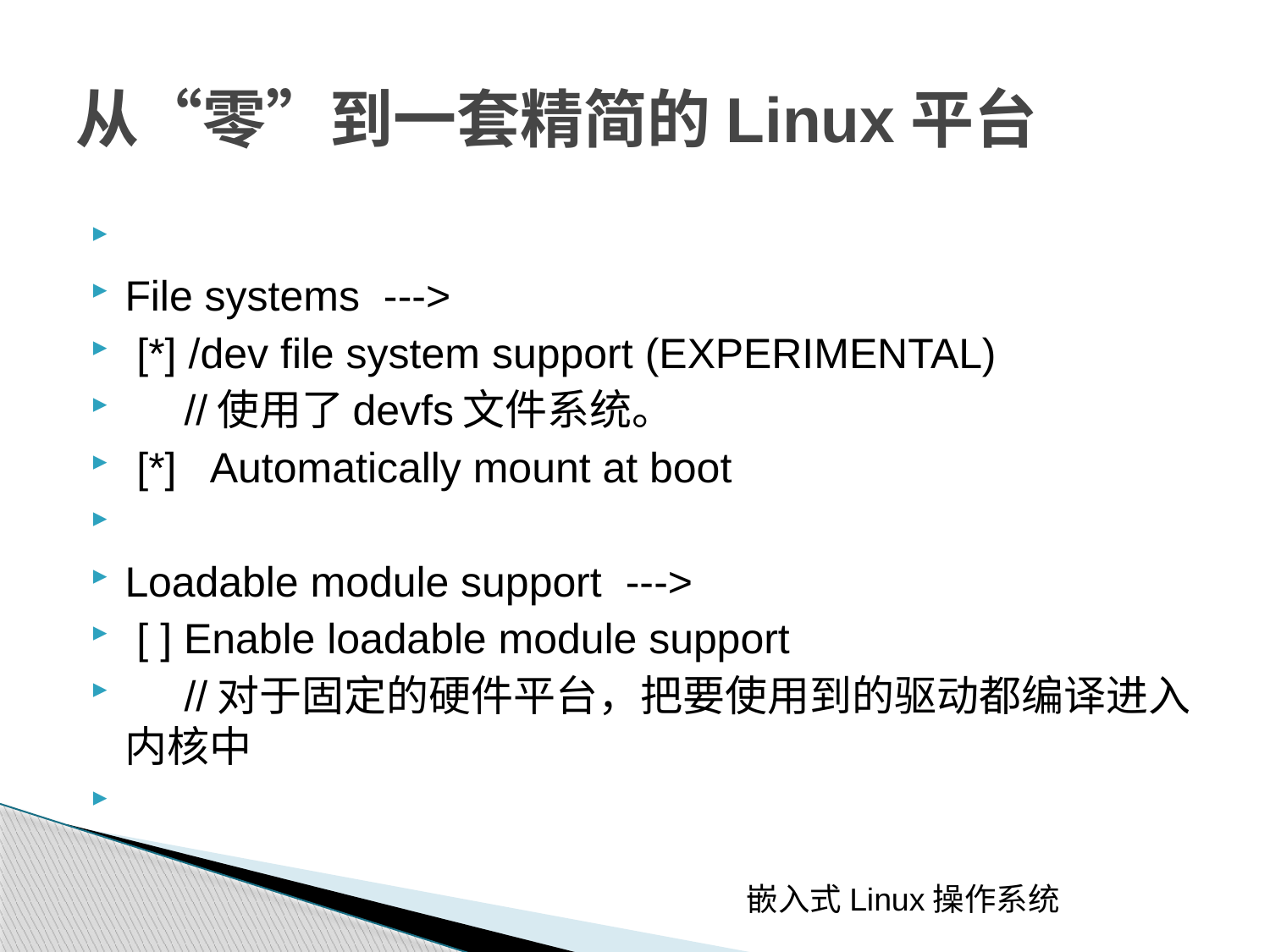

# 从“零”到一套精简的Linux平台

File systems  --->
 [*] /dev file system support (EXPERIMENTAL)
     //使用了devfs文件系统。
 [*]   Automatically mount at boot

Loadable module support  --->
 [ ] Enable loadable module support
     //对于固定的硬件平台，把要使用到的驱动都编译进入内核中

嵌入式Linux操作系统